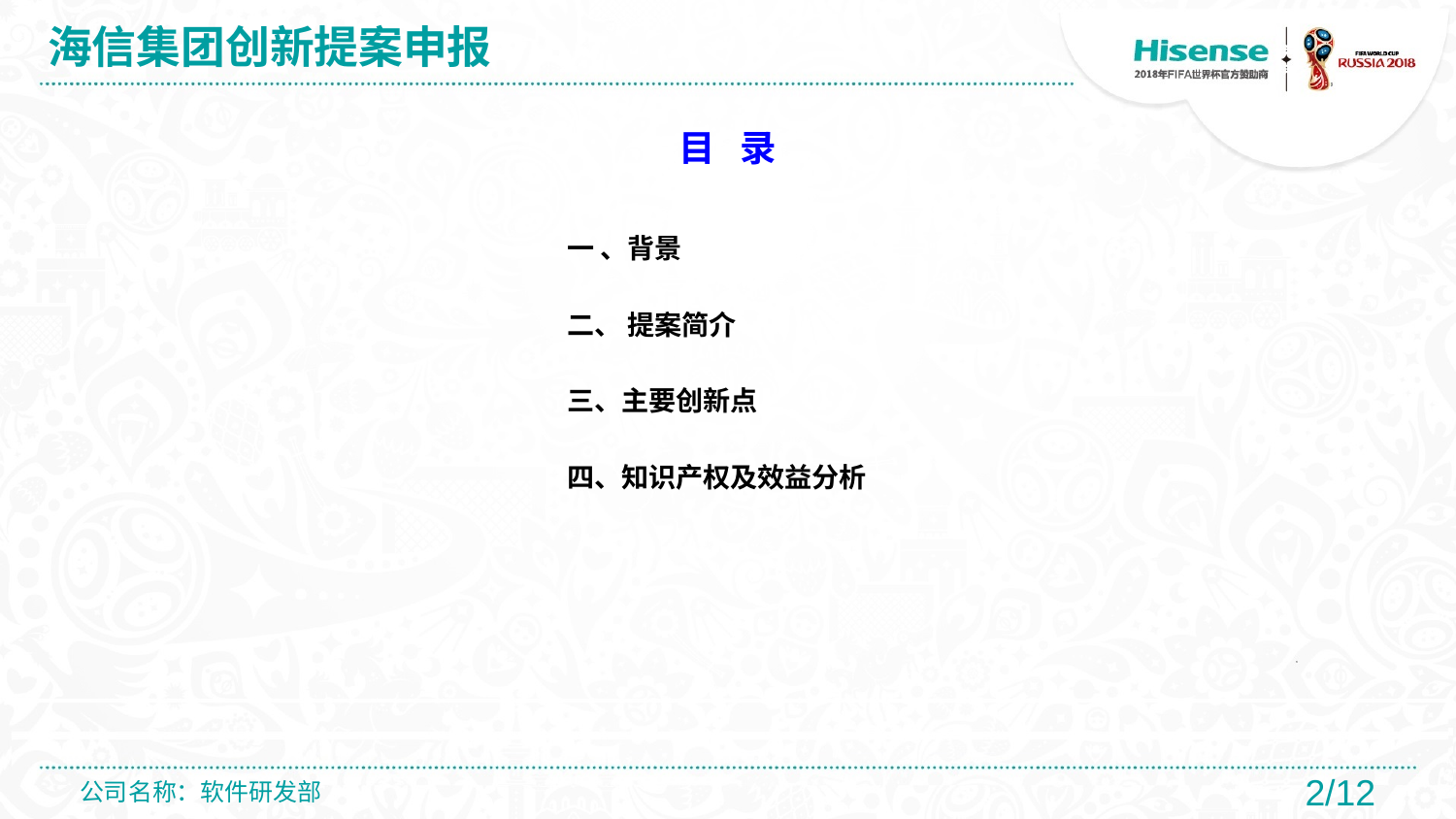

# 海信集团创新提案申报
目   录
一 、背景

二、 提案简介

三、主要创新点

四、知识产权及效益分析

公司名称：软件研发部
2/12